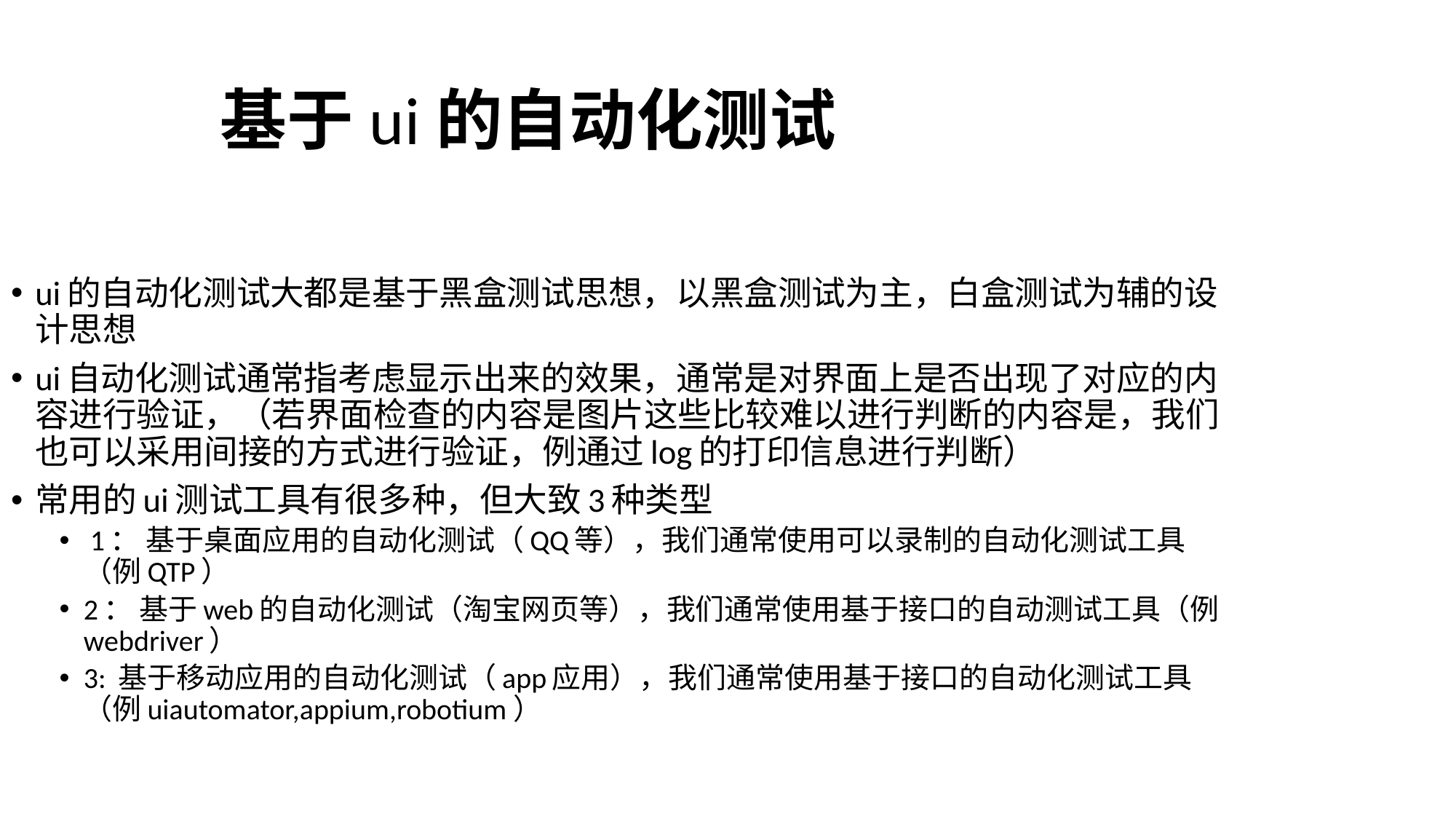

# 基于ui的自动化测试

ui的自动化测试大都是基于黑盒测试思想，以黑盒测试为主，白盒测试为辅的设计思想
ui自动化测试通常指考虑显示出来的效果，通常是对界面上是否出现了对应的内容进行验证，（若界面检查的内容是图片这些比较难以进行判断的内容是，我们也可以采用间接的方式进行验证，例通过log的打印信息进行判断）
常用的ui测试工具有很多种，但大致3种类型
 1： 基于桌面应用的自动化测试（QQ等），我们通常使用可以录制的自动化测试工具（例QTP）
2： 基于web的自动化测试（淘宝网页等），我们通常使用基于接口的自动测试工具（例 webdriver）
3: 基于移动应用的自动化测试（app应用），我们通常使用基于接口的自动化测试工具（例uiautomator,appium,robotium）